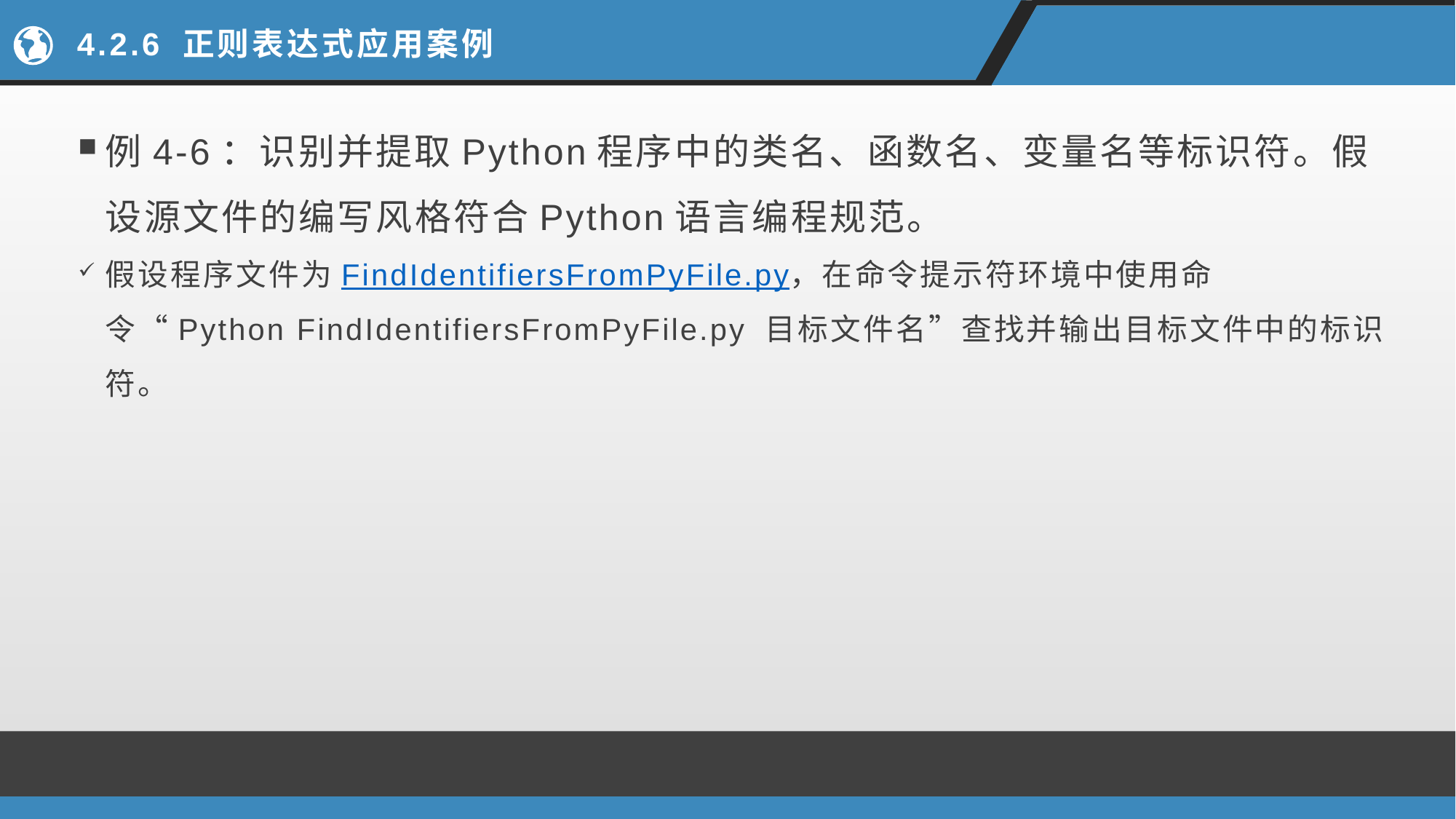

# 4.2.6 正则表达式应用案例

例4-6：识别并提取Python程序中的类名、函数名、变量名等标识符。假设源文件的编写风格符合Python语言编程规范。
假设程序文件为FindIdentifiersFromPyFile.py，在命令提示符环境中使用命令“Python FindIdentifiersFromPyFile.py 目标文件名”查找并输出目标文件中的标识符。
112